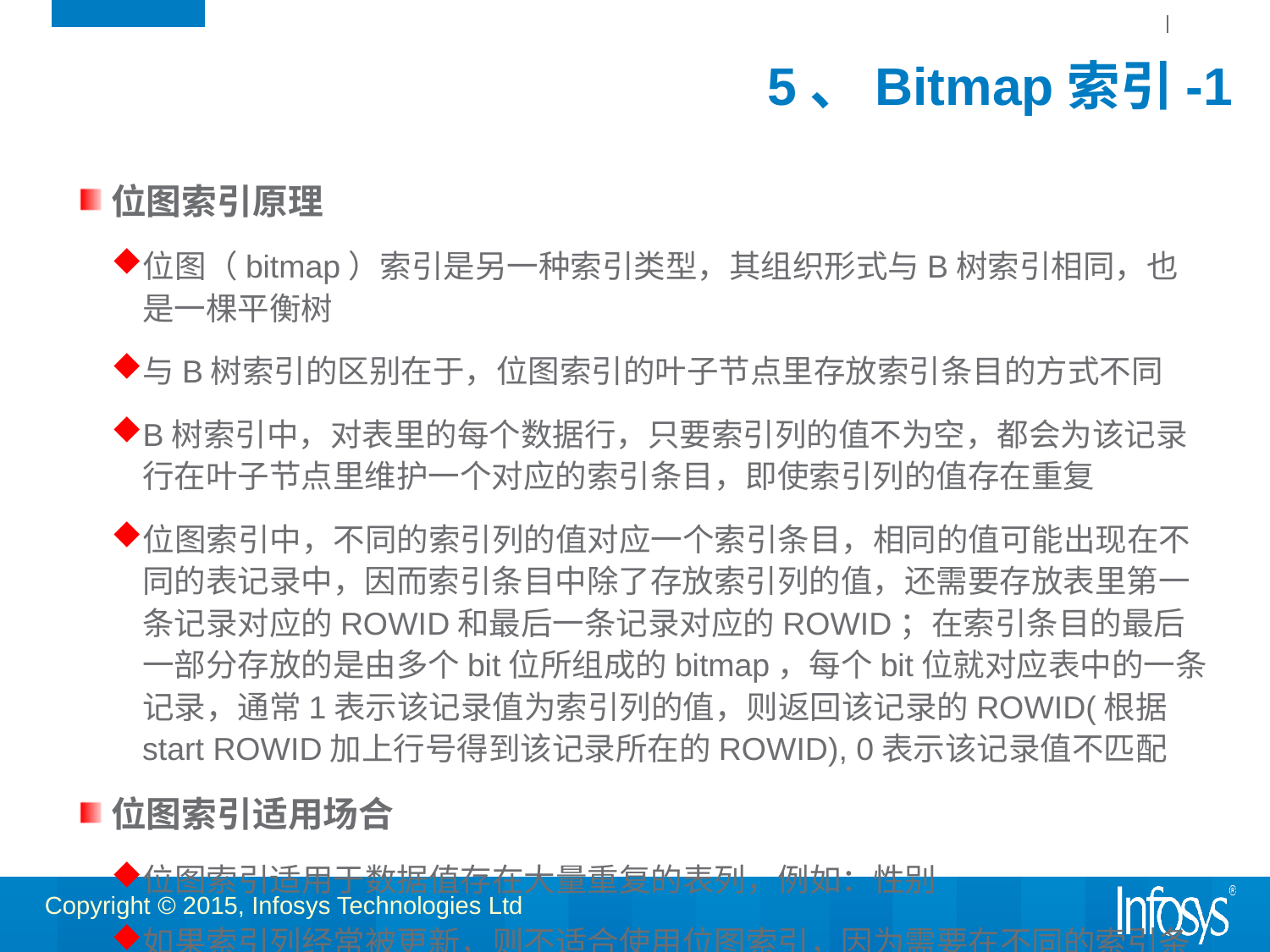

# 5、Bitmap索引-1
位图索引原理
位图（bitmap）索引是另一种索引类型，其组织形式与B树索引相同，也是一棵平衡树
与B树索引的区别在于，位图索引的叶子节点里存放索引条目的方式不同
B树索引中，对表里的每个数据行，只要索引列的值不为空，都会为该记录行在叶子节点里维护一个对应的索引条目，即使索引列的值存在重复
位图索引中，不同的索引列的值对应一个索引条目，相同的值可能出现在不同的表记录中，因而索引条目中除了存放索引列的值，还需要存放表里第一条记录对应的ROWID和最后一条记录对应的ROWID；在索引条目的最后一部分存放的是由多个bit位所组成的bitmap，每个bit位就对应表中的一条记录，通常1表示该记录值为索引列的值，则返回该记录的ROWID(根据start ROWID加上行号得到该记录所在的ROWID), 0表示该记录值不匹配
位图索引适用场合
位图索引适用于数据值存在大量重复的表列，例如：性别
如果索引列经常被更新，则不适合使用位图索引，因为需要在不同的索引条目之间修改bit位，效率很低